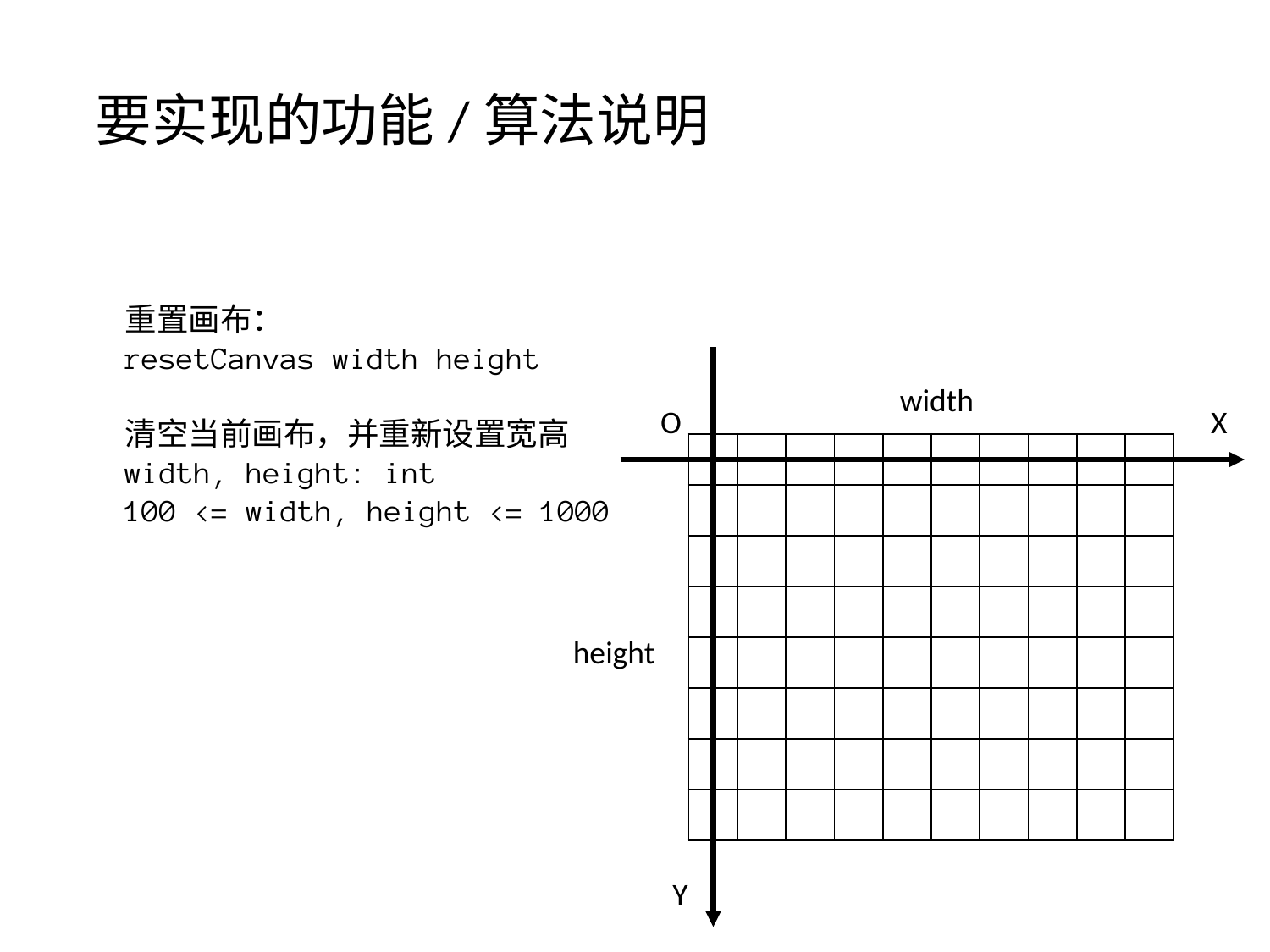

要实现的功能/算法说明
重置画布：
resetCanvas width height

清空当前画布，并重新设置宽高
width, height: int
100 <= width, height <= 1000
width
X
O
|  |  |  |  |  |  |  |  |  |  |
| --- | --- | --- | --- | --- | --- | --- | --- | --- | --- |
|  |  |  |  |  |  |  |  |  |  |
|  |  |  |  |  |  |  |  |  |  |
|  |  |  |  |  |  |  |  |  |  |
|  |  |  |  |  |  |  |  |  |  |
|  |  |  |  |  |  |  |  |  |  |
|  |  |  |  |  |  |  |  |  |  |
|  |  |  |  |  |  |  |  |  |  |
height
Y